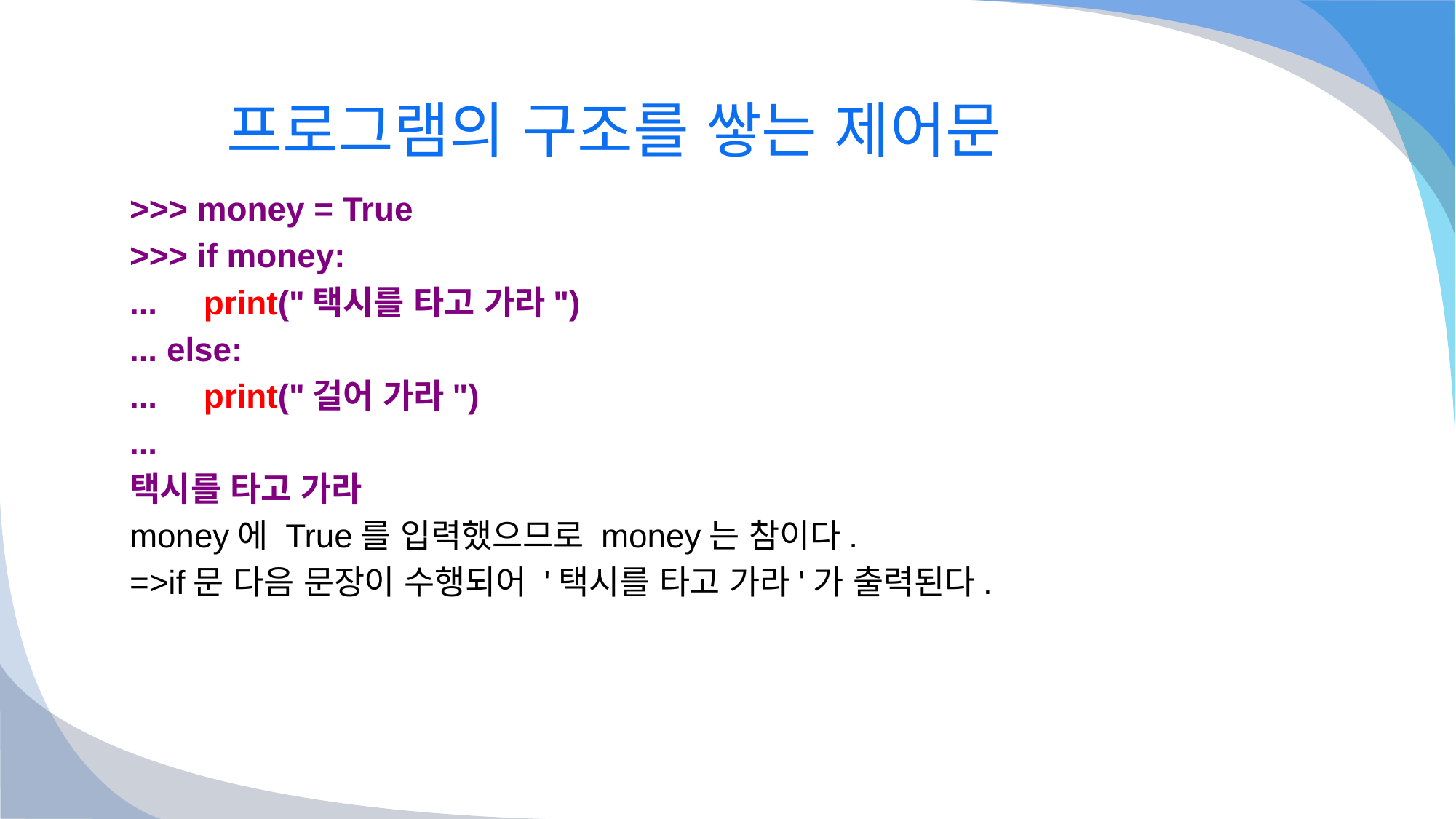

# 프로그램의 구조를 쌓는 제어문
>>> money = True
>>> if money:
...     print("택시를 타고 가라")
... else:
...     print("걸어 가라")
...
택시를 타고 가라
money에 True를 입력했으므로 money는 참이다.
=>if문 다음 문장이 수행되어 '택시를 타고 가라'가 출력된다.